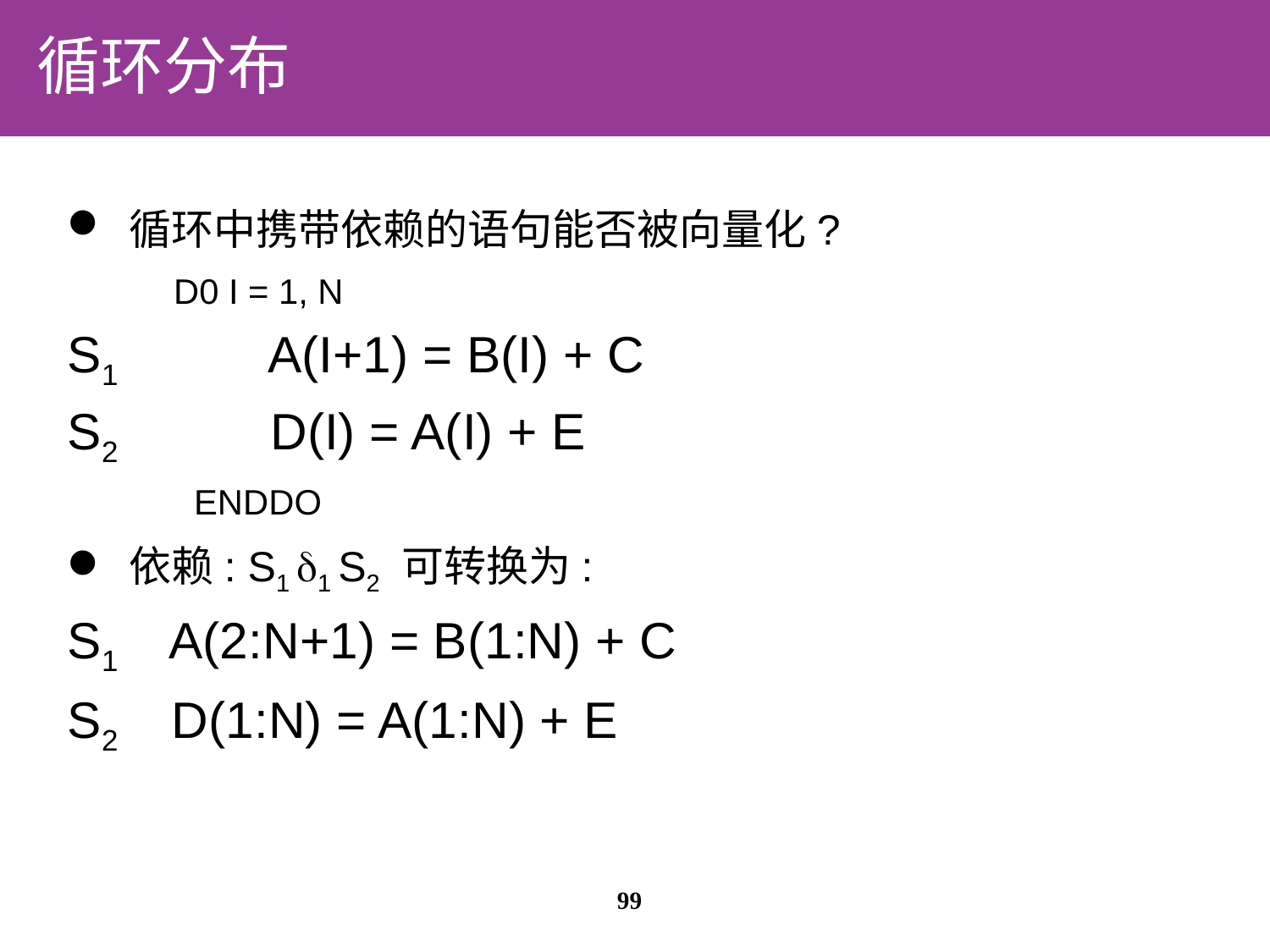

# 循环分布
循环中携带依赖的语句能否被向量化?
  D0 I = 1, N
S1		 A(I+1) = B(I) + C
S2		 D(I) = A(I) + E
	ENDDO
依赖: S1 δ1 S2 可转换为:
S1	   A(2:N+1) = B(1:N) + C
S2	   D(1:N) = A(1:N) + E
99